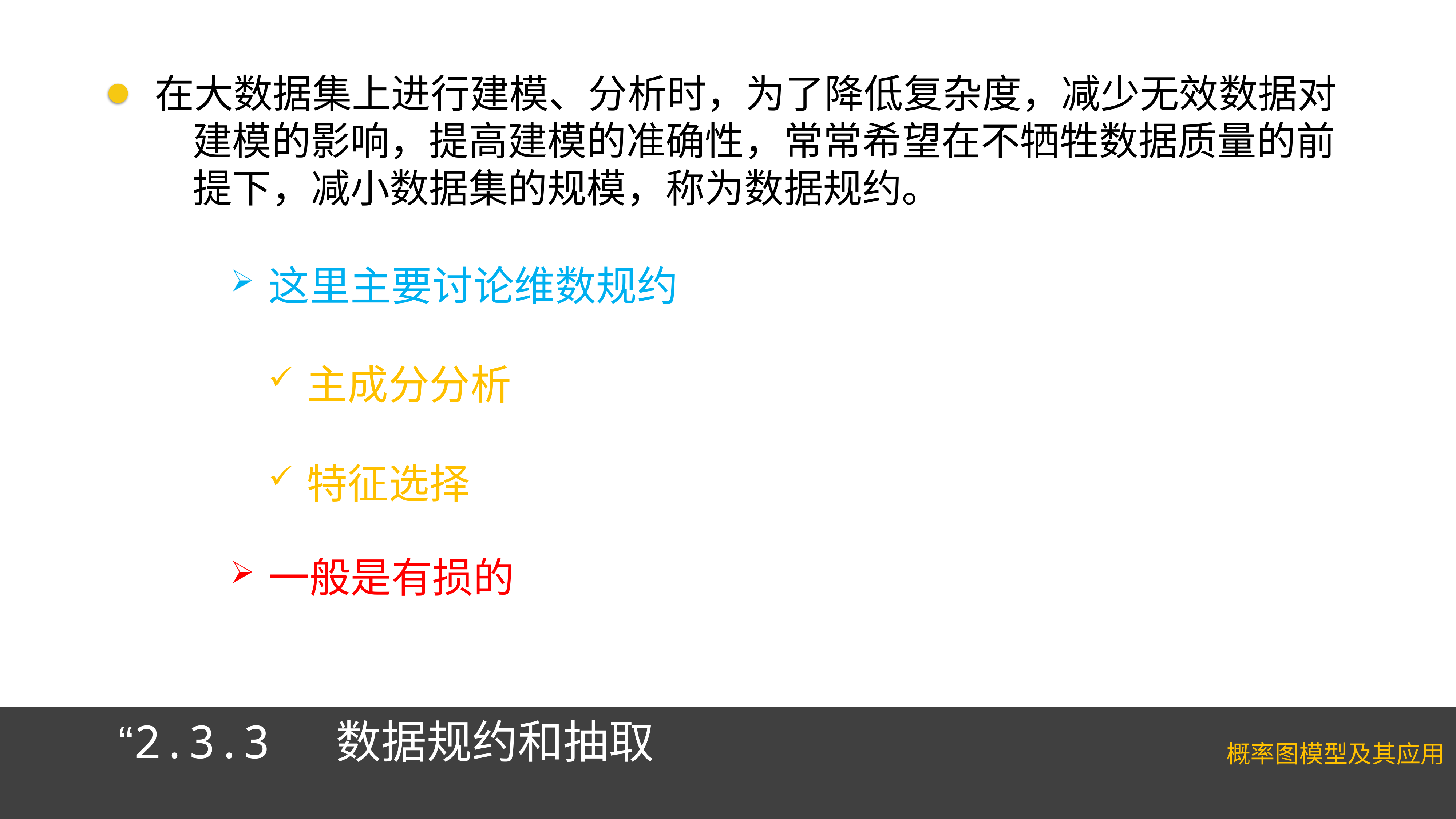

在大数据集上进行建模、分析时，为了降低复杂度，减少无效数据对建模的影响，提高建模的准确性，常常希望在不牺牲数据质量的前提下，减小数据集的规模，称为数据规约。
这里主要讨论维数规约
主成分分析
特征选择
一般是有损的

“2.3.3  数据规约和抽取